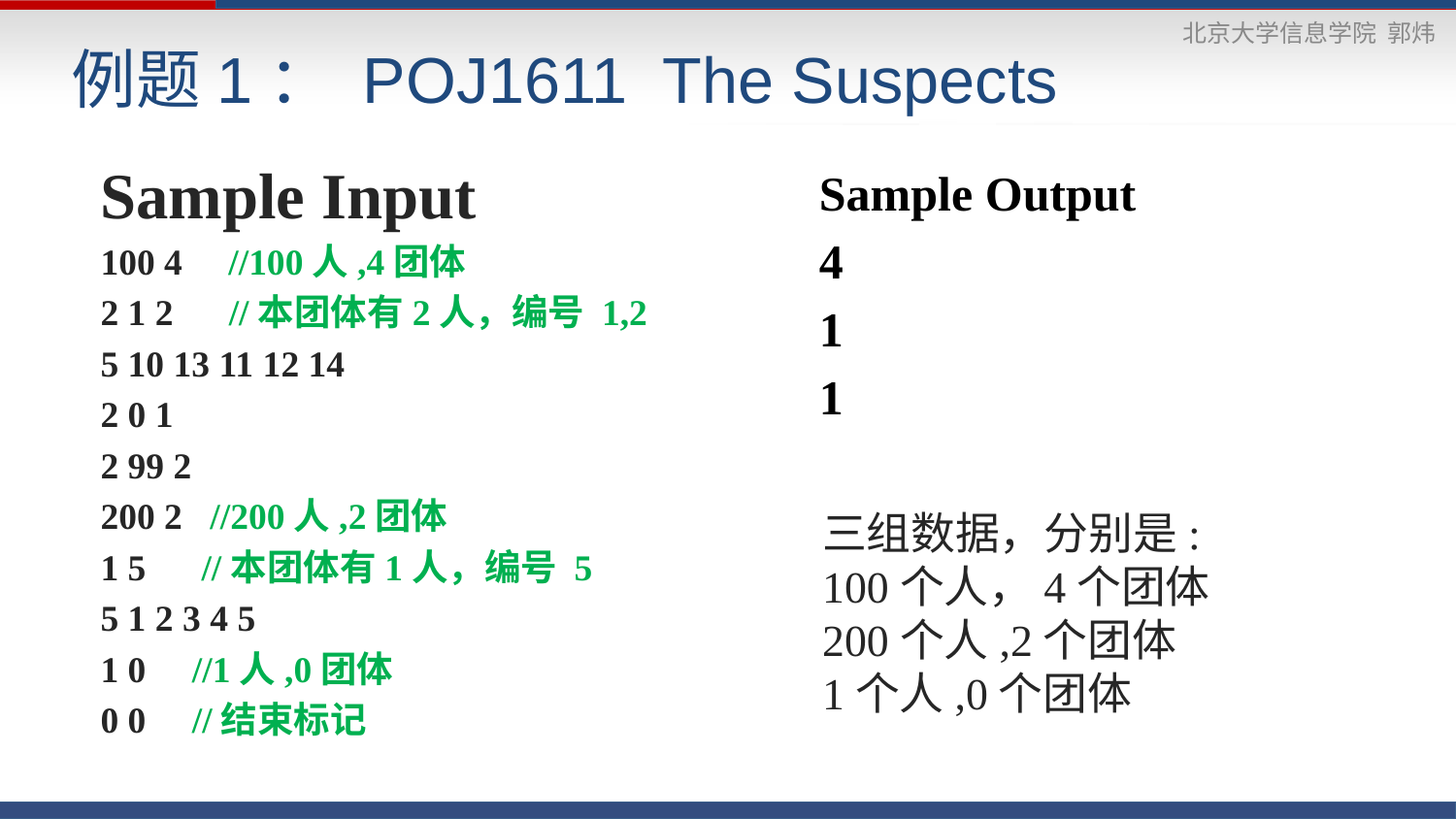

# 例题1： POJ1611  The Suspects
Sample Input
100 4     //100人,4团体
2 1 2      //本团体有2人，编号 1,2
5 10 13 11 12 14
2 0 1
2 99 2
200 2   //200人,2团体
1 5      //本团体有1人，编号 5
5 1 2 3 4 5
1 0     //1人,0团体
0 0     //结束标记
Sample Output
4
1
1
三组数据，分别是:
100个人，4个团体
200个人,2个团体
1个人,0个团体
42